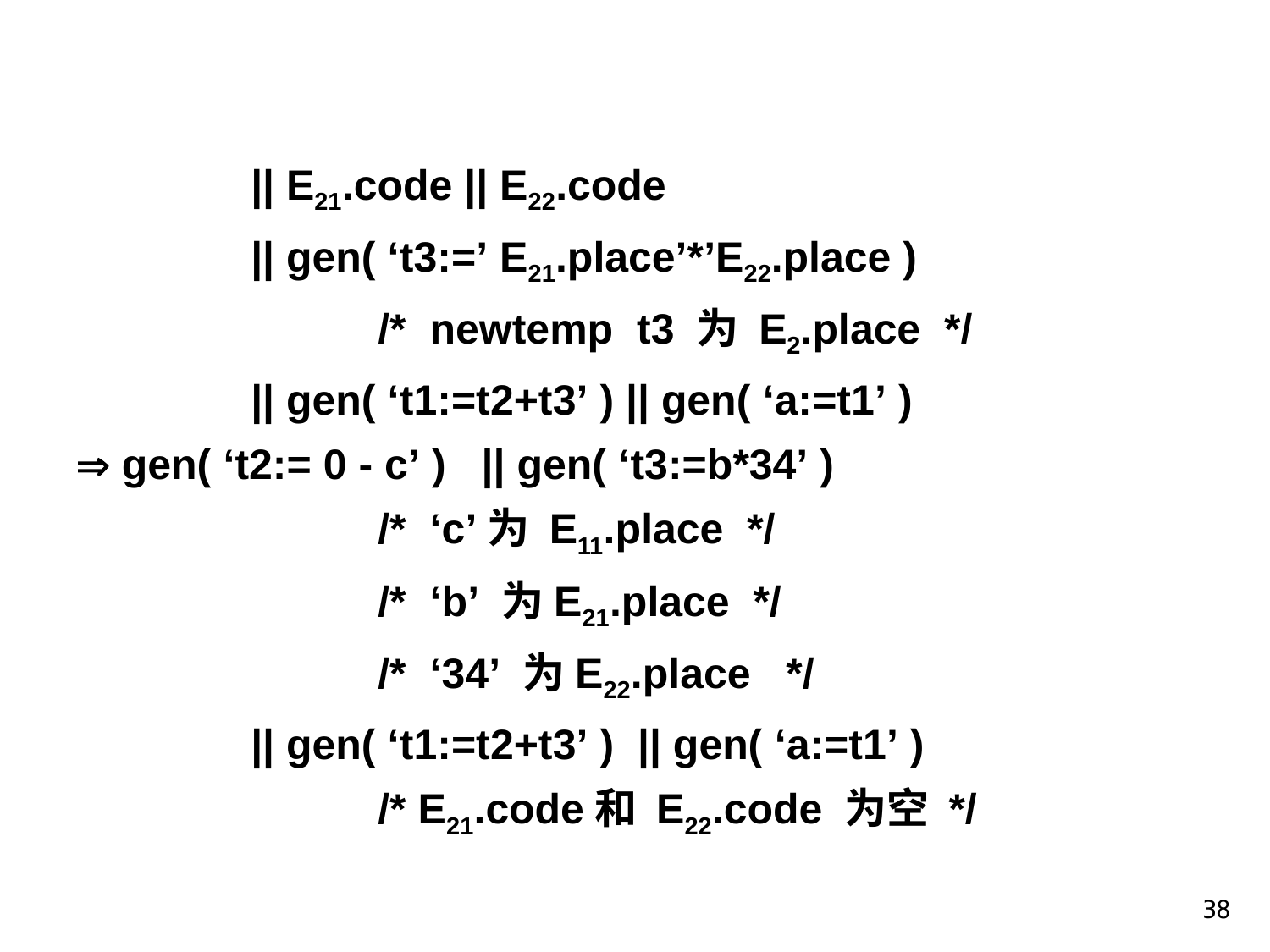

|| E21.code || E22.code
       	|| gen( ‘t3:=’ E21.place’*’E22.place )
			/*  newtemp  t3 为 E2.place  */
       	|| gen( ‘t1:=t2+t3’ ) || gen( ‘a:=t1’ )
⇒ gen( ‘t2:= 0 - c’ )   || gen( ‘t3:=b*34’ )
          		/*  ‘c’为 E11.place  */
			/*  ‘b’ 为E21.place  */
			/*  ‘34’ 为E22.place   */
       	|| gen( ‘t1:=t2+t3’ )  || gen( ‘a:=t1’ )
			/* E21.code和 E22.code 为空 */
38